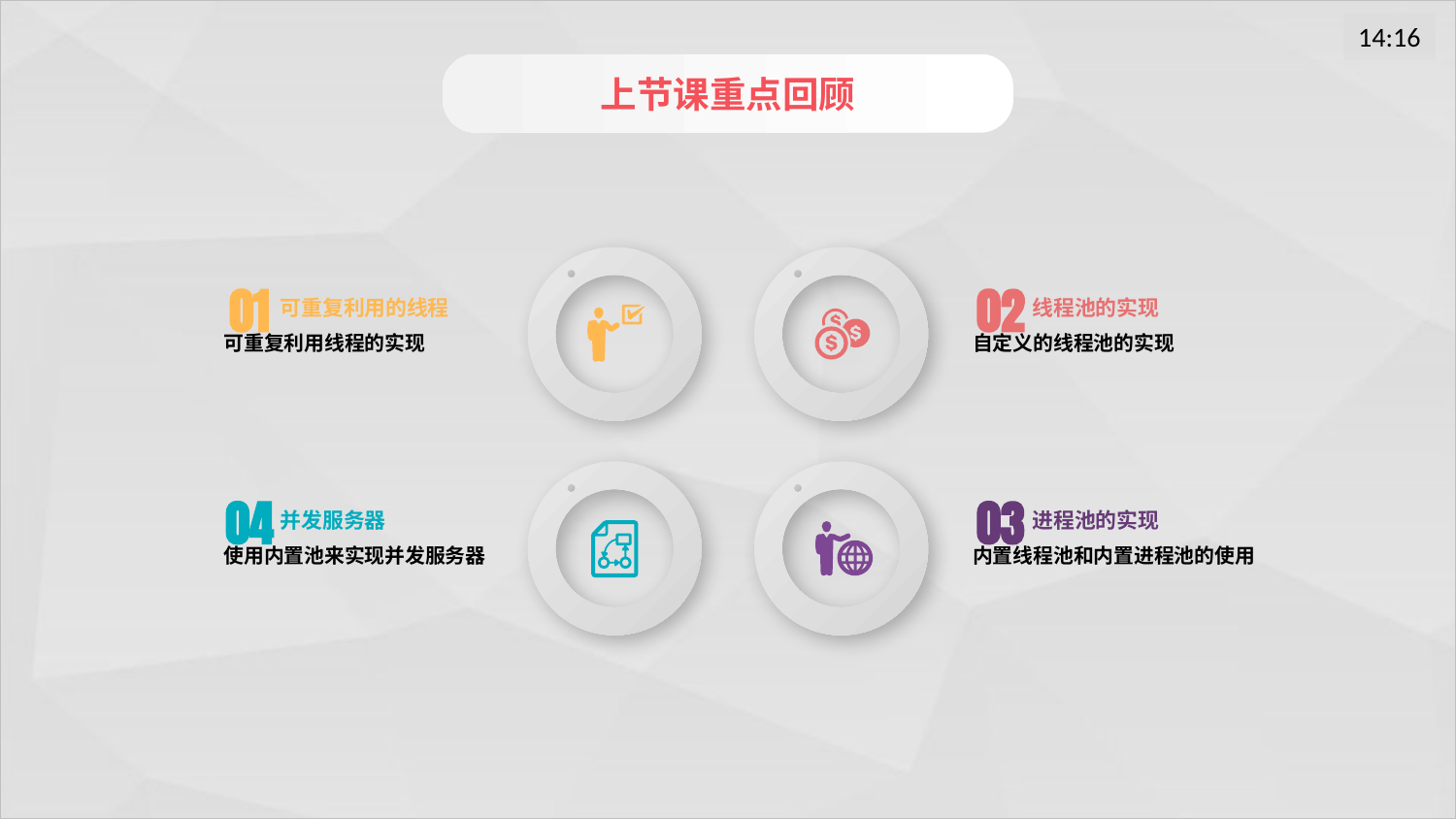

上节课重点回顾

01
可重复利用的线程
可重复利用线程的实现
02
线程池的实现
自定义的线程池的实现

04
并发服务器
使用内置池来实现并发服务器
03
进程池的实现
内置线程池和内置进程池的使用